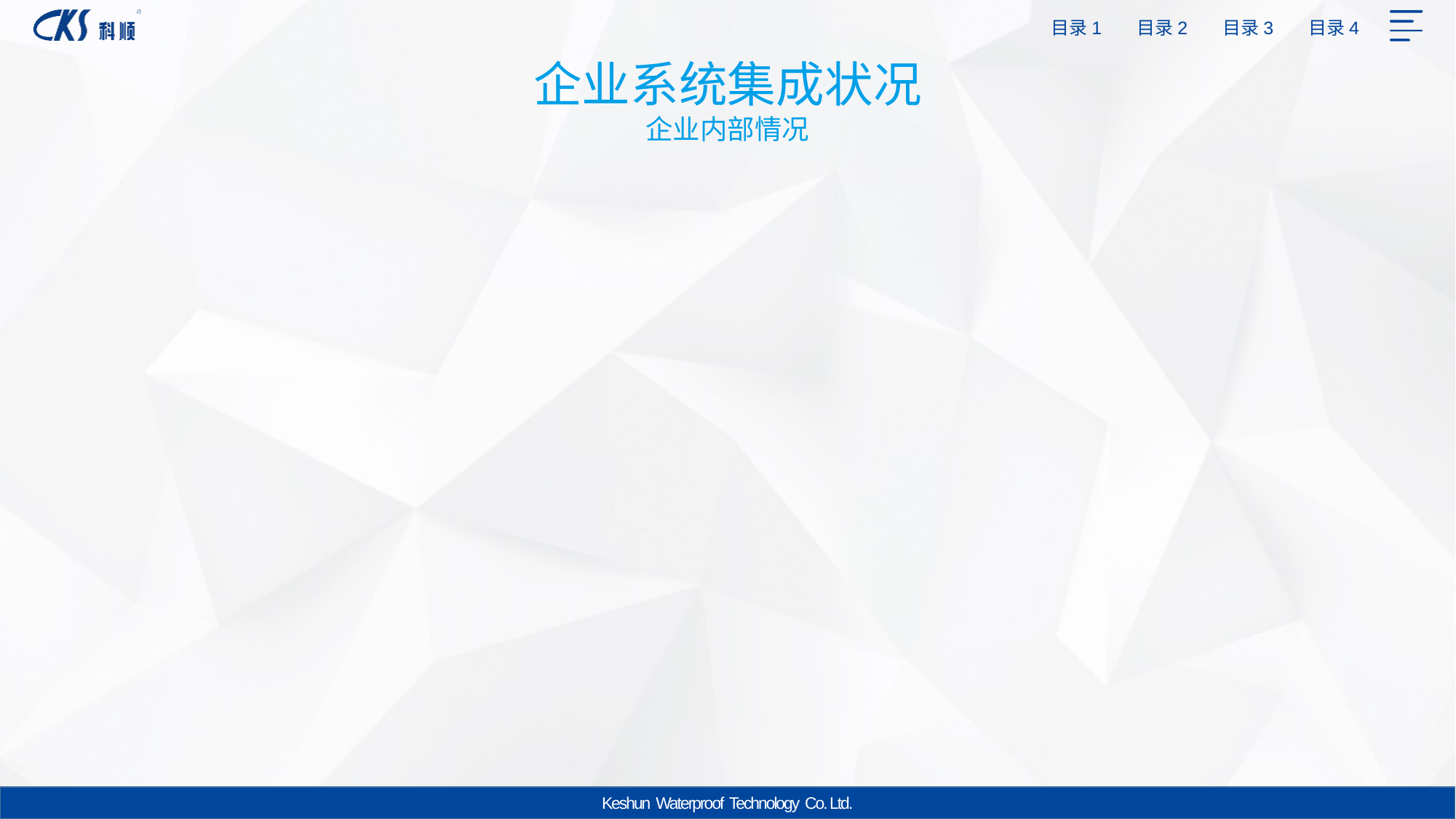

企业系统集成状况
企业内部情况

Keshun  Waterproof  Technology  Co. Ltd.